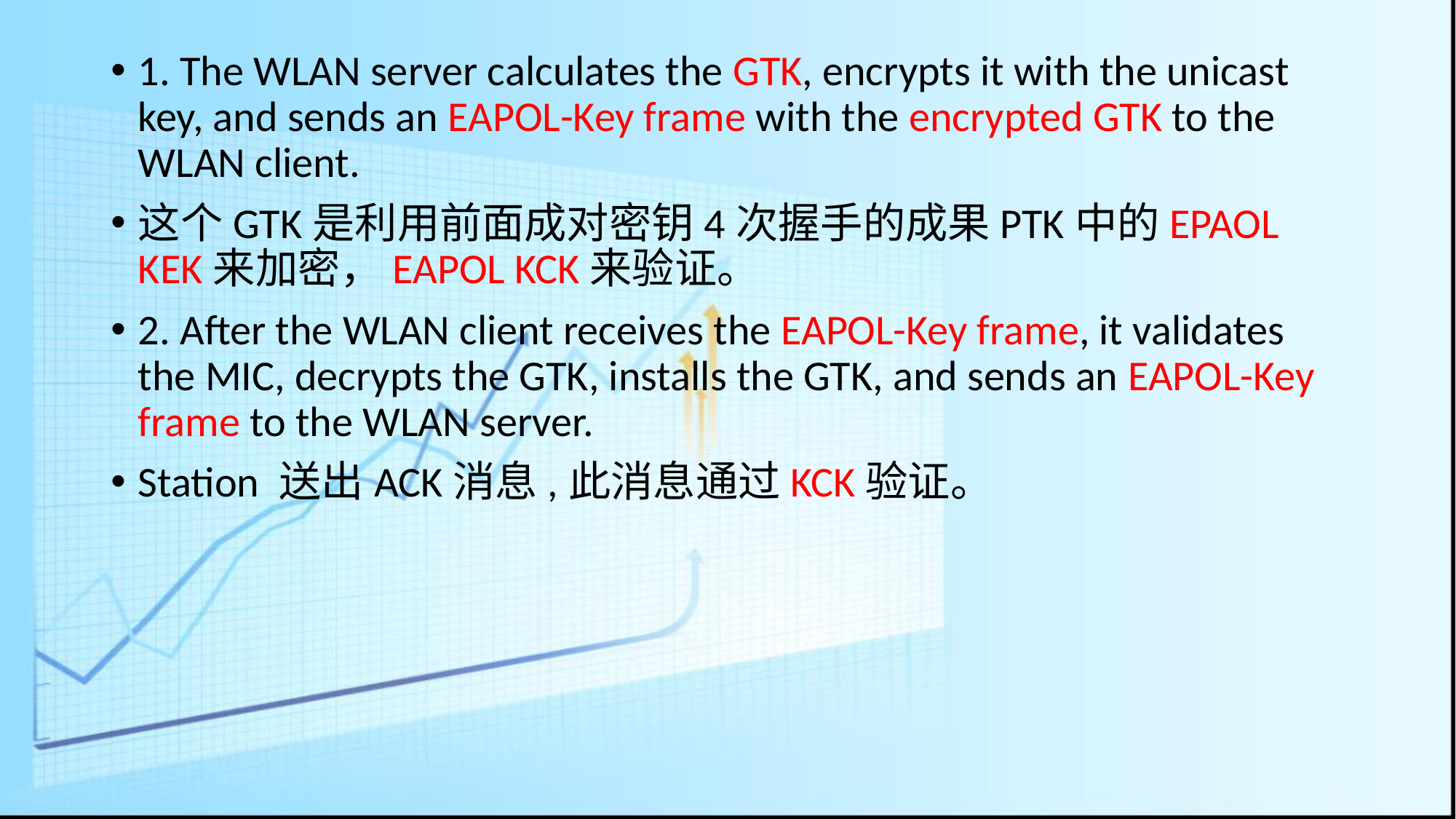

# 1. The WLAN server calculates the GTK, encrypts it with the unicast key, and sends an EAPOL-Key frame with the encrypted GTK to the WLAN client.
这个GTK是利用前面成对密钥4次握手的成果PTK中的EPAOL KEK来加密，EAPOL KCK来验证。
2. After the WLAN client receives the EAPOL-Key frame, it validates the MIC, decrypts the GTK, installs the GTK, and sends an EAPOL-Key frame to the WLAN server.
Station 送出ACK消息,此消息通过KCK验证。